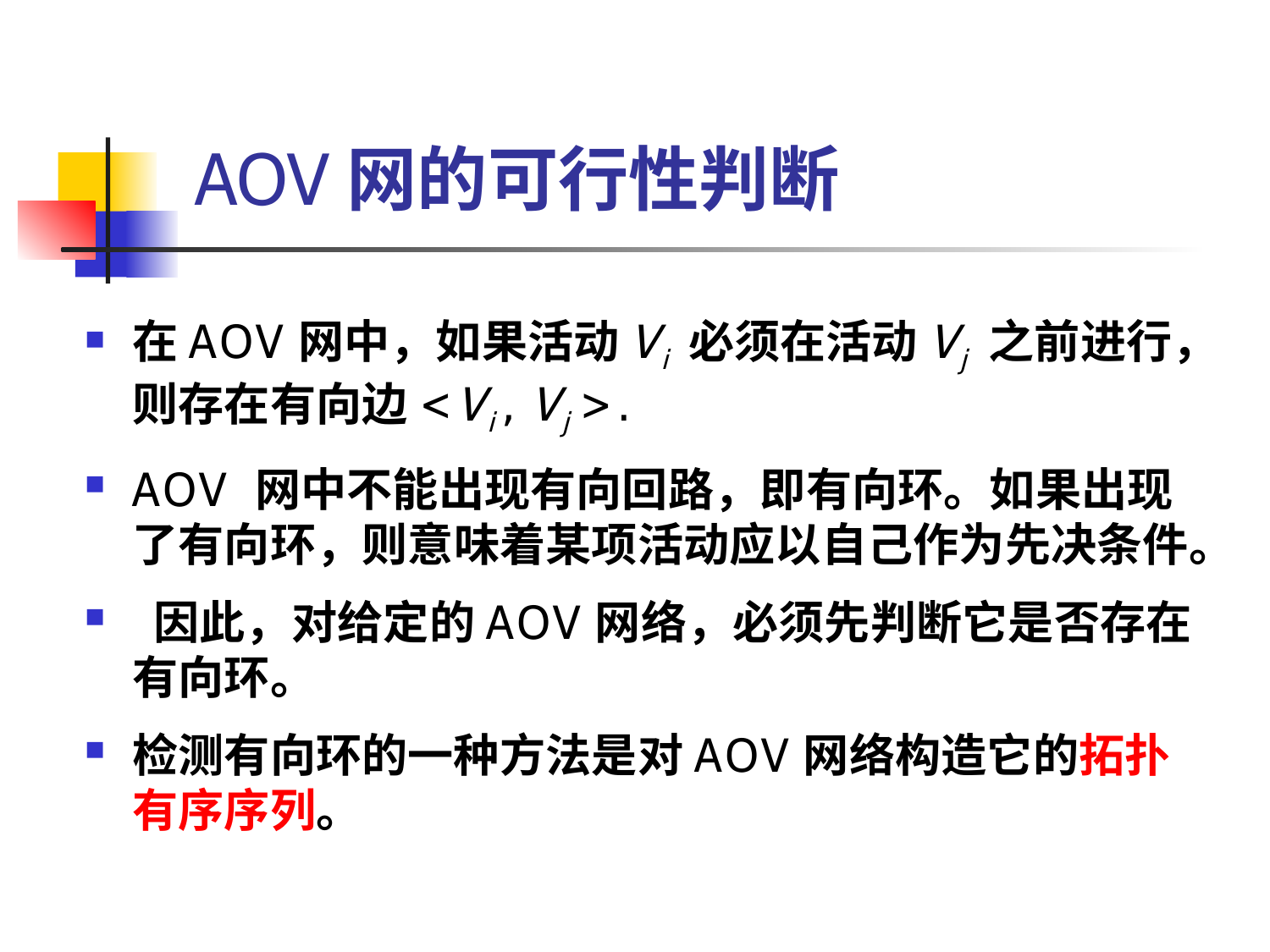

# AOV网的可行性判断
在AOV网中，如果活动Vi 必须在活动Vj 之前进行，则存在有向边<Vi , Vj >.
AOV 网中不能出现有向回路，即有向环。如果出现了有向环，则意味着某项活动应以自己作为先决条件。
 因此，对给定的AOV网络，必须先判断它是否存在有向环。
检测有向环的一种方法是对AOV网络构造它的拓扑有序序列。